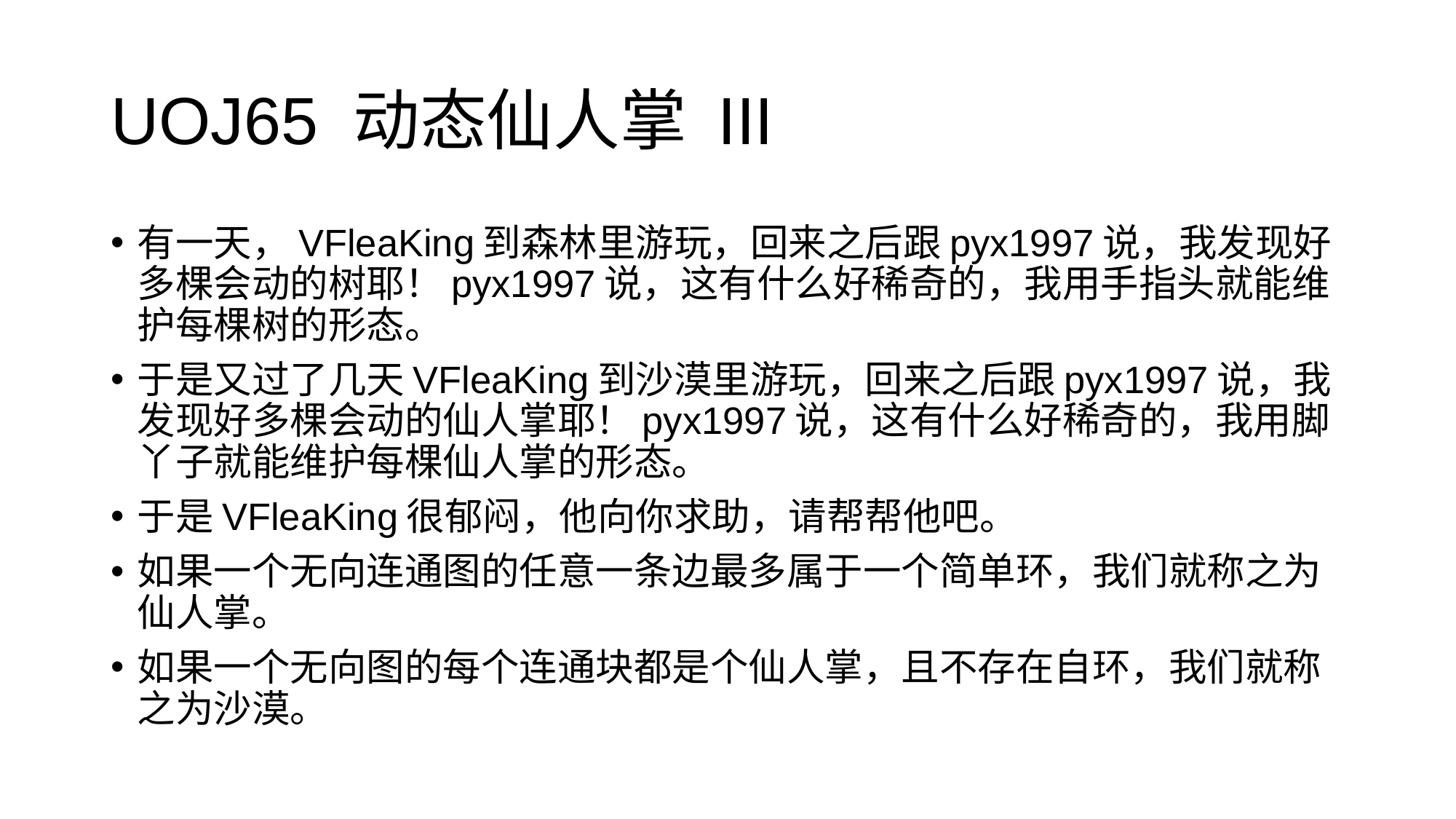

# UOJ65 动态仙人掌 III
有一天，VFleaKing到森林里游玩，回来之后跟pyx1997说，我发现好多棵会动的树耶！pyx1997说，这有什么好稀奇的，我用手指头就能维护每棵树的形态。
于是又过了几天VFleaKing到沙漠里游玩，回来之后跟pyx1997说，我发现好多棵会动的仙人掌耶！pyx1997说，这有什么好稀奇的，我用脚丫子就能维护每棵仙人掌的形态。
于是VFleaKing很郁闷，他向你求助，请帮帮他吧。
如果一个无向连通图的任意一条边最多属于一个简单环，我们就称之为仙人掌。
如果一个无向图的每个连通块都是个仙人掌，且不存在自环，我们就称之为沙漠。